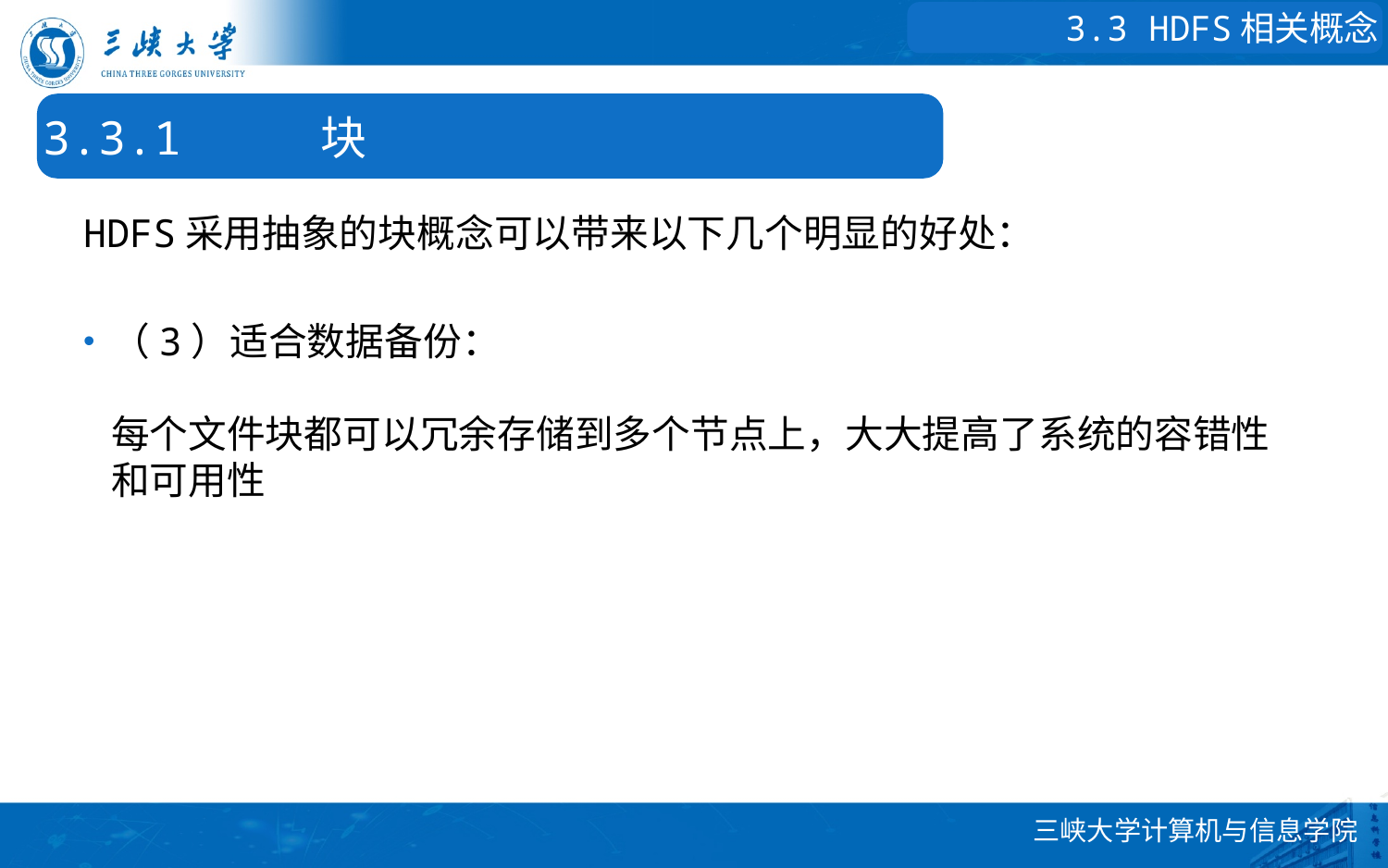

3.3 HDFS相关概念
3.3.1	块
HDFS采用抽象的块概念可以带来以下几个明显的好处：

（3）适合数据备份：
每个文件块都可以冗余存储到多个节点上，大大提高了系统的容错性和可用性